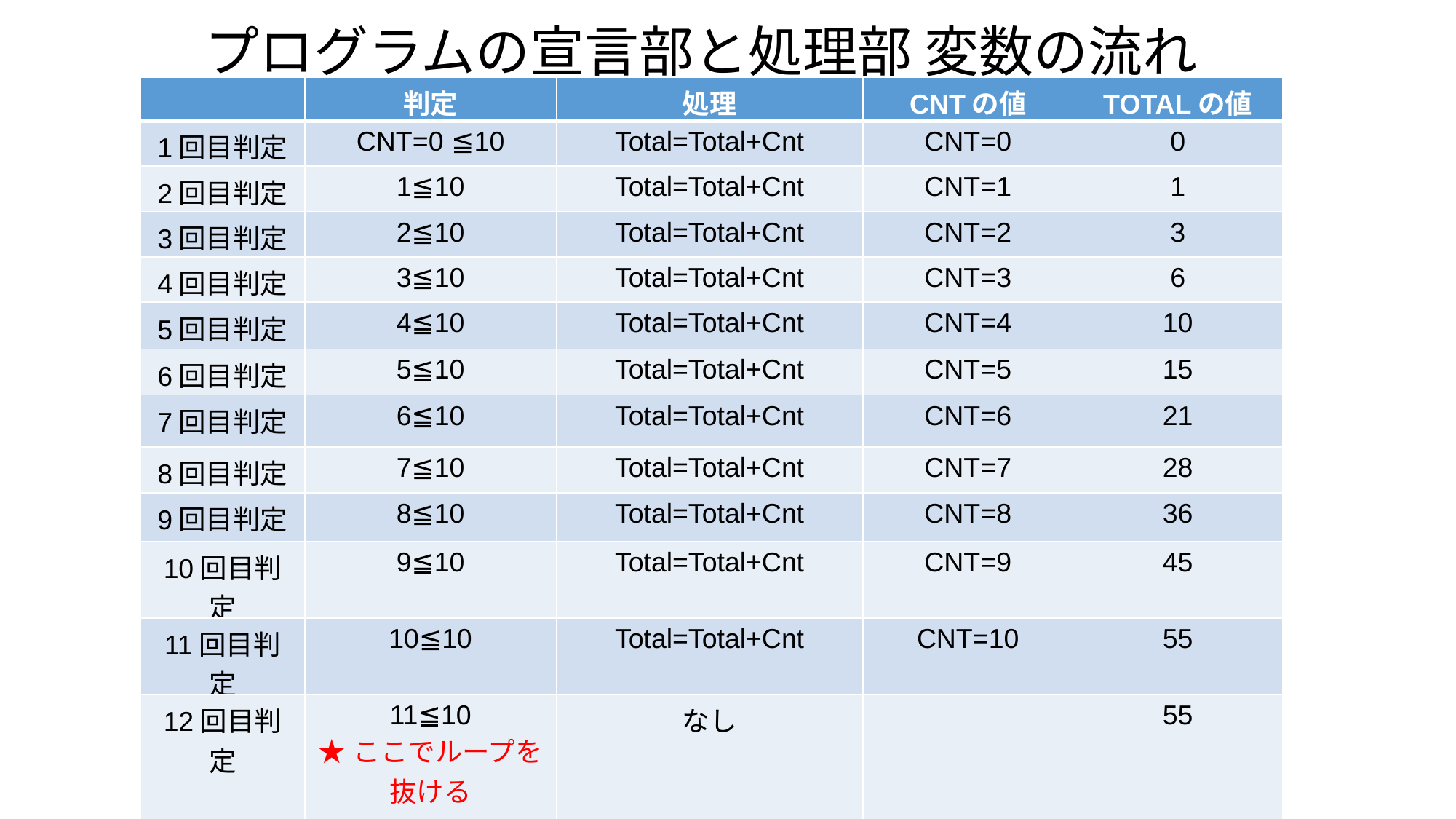

プログラムの宣言部と処理部 変数の流れ
|  | 判定 | 処理 | CNTの値 | TOTALの値 |
| --- | --- | --- | --- | --- |
| 1回目判定 | CNT=0 ≦10 | Total=Total+Cnt | CNT=0 | 0 |
| 2回目判定 | 1≦10 | Total=Total+Cnt | CNT=1 | 1 |
| 3回目判定 | 2≦10 | Total=Total+Cnt | CNT=2 | 3 |
| 4回目判定 | 3≦10 | Total=Total+Cnt | CNT=3 | 6 |
| 5回目判定 | 4≦10 | Total=Total+Cnt | CNT=4 | 10 |
| 6回目判定 | 5≦10 | Total=Total+Cnt | CNT=5 | 15 |
| 7回目判定 | 6≦10 | Total=Total+Cnt | CNT=6 | 21 |
| 8回目判定 | 7≦10 | Total=Total+Cnt | CNT=7 | 28 |
| 9回目判定 | 8≦10 | Total=Total+Cnt | CNT=8 | 36 |
| 10回目判定 | 9≦10 | Total=Total+Cnt | CNT=9 | 45 |
| 11回目判定 | 10≦10 | Total=Total+Cnt | CNT=10 | 55 |
| 12回目判定 | 11≦10 ★ここでループを抜ける | なし |  | 55 |